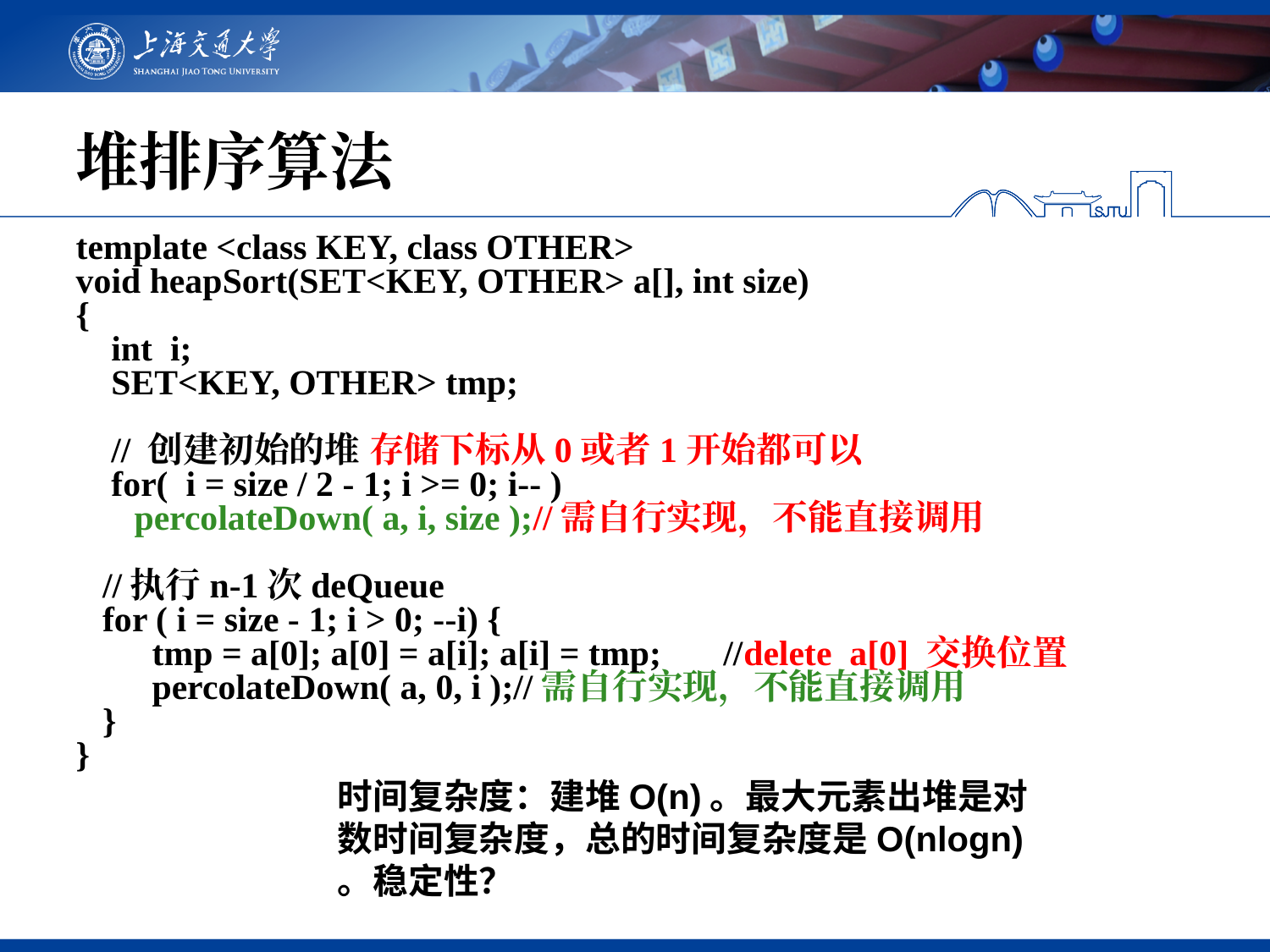

# 堆排序算法
template <class KEY, class OTHER>
void heapSort(SET<KEY, OTHER> a[], int size)
{
    int  i;
    SET<KEY, OTHER> tmp;

    // 创建初始的堆 存储下标从0或者1开始都可以
    for(  i = size / 2 - 1; i >= 0; i-- )
	   percolateDown( a, i, size );//需自行实现，不能直接调用

   //执行n-1次deQueue
   for ( i = size - 1; i > 0; --i) {
	     tmp = a[0]; a[0] = a[i]; a[i] = tmp;       //delete  a[0] 交换位置
	     percolateDown( a, 0, i );//需自行实现，不能直接调用
   }
}
时间复杂度：建堆O(n)。最大元素出堆是对数时间复杂度，总的时间复杂度是O(nlogn) 。稳定性？